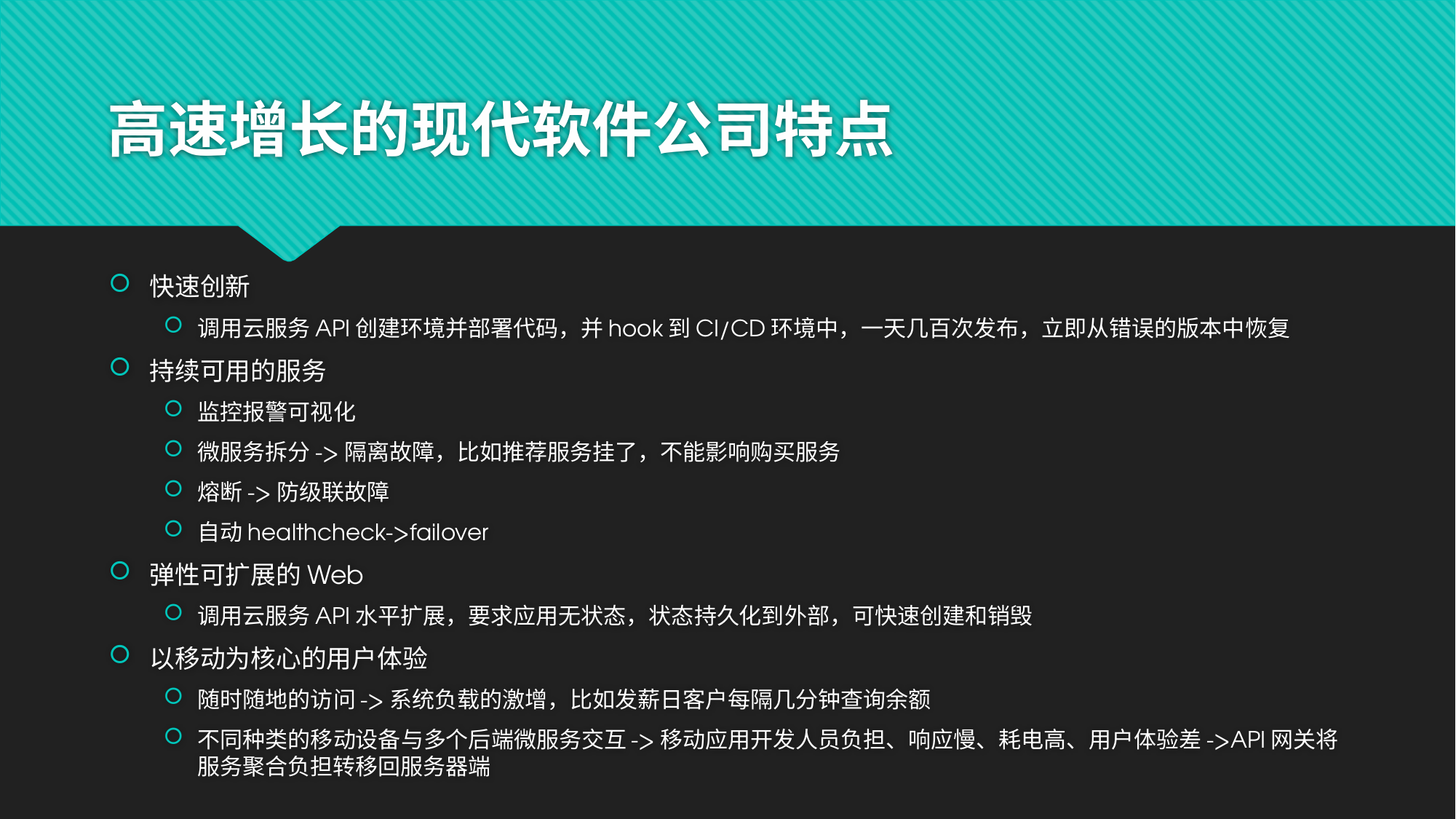

# 高速增长的现代软件公司特点
快速创新
调用云服务API创建环境并部署代码，并hook到CI/CD环境中，一天几百次发布，立即从错误的版本中恢复
持续可用的服务
监控报警可视化
微服务拆分->隔离故障，比如推荐服务挂了，不能影响购买服务
熔断->防级联故障
自动healthcheck->failover
弹性可扩展的Web
调用云服务API水平扩展，要求应用无状态，状态持久化到外部，可快速创建和销毁
以移动为核心的用户体验
随时随地的访问->系统负载的激增，比如发薪日客户每隔几分钟查询余额
不同种类的移动设备与多个后端微服务交互->移动应用开发人员负担、响应慢、耗电高、用户体验差->API网关将服务聚合负担转移回服务器端